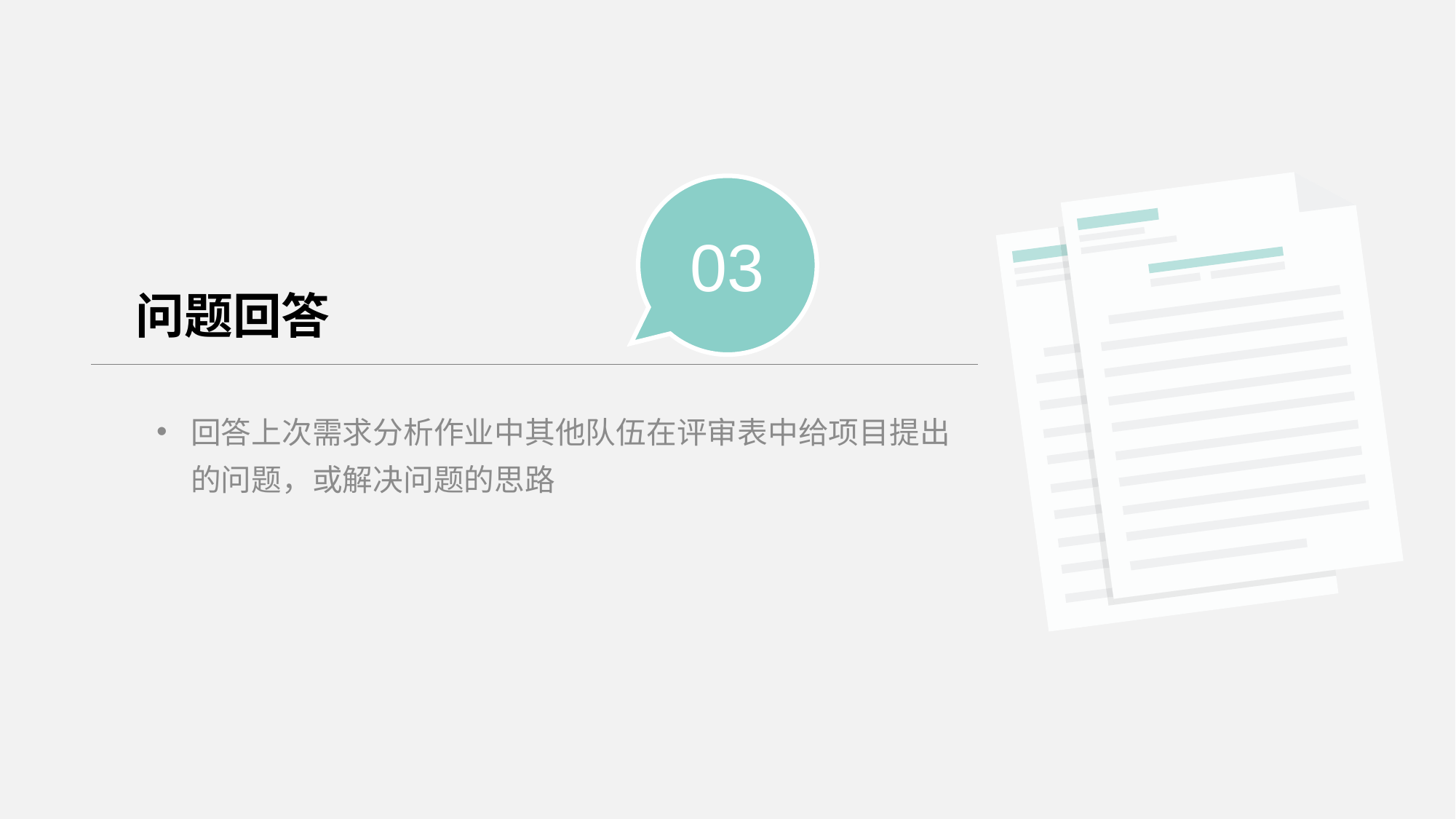

03
# 问题回答
回答上次需求分析作业中其他队伍在评审表中给项目提出的问题，或解决问题的思路